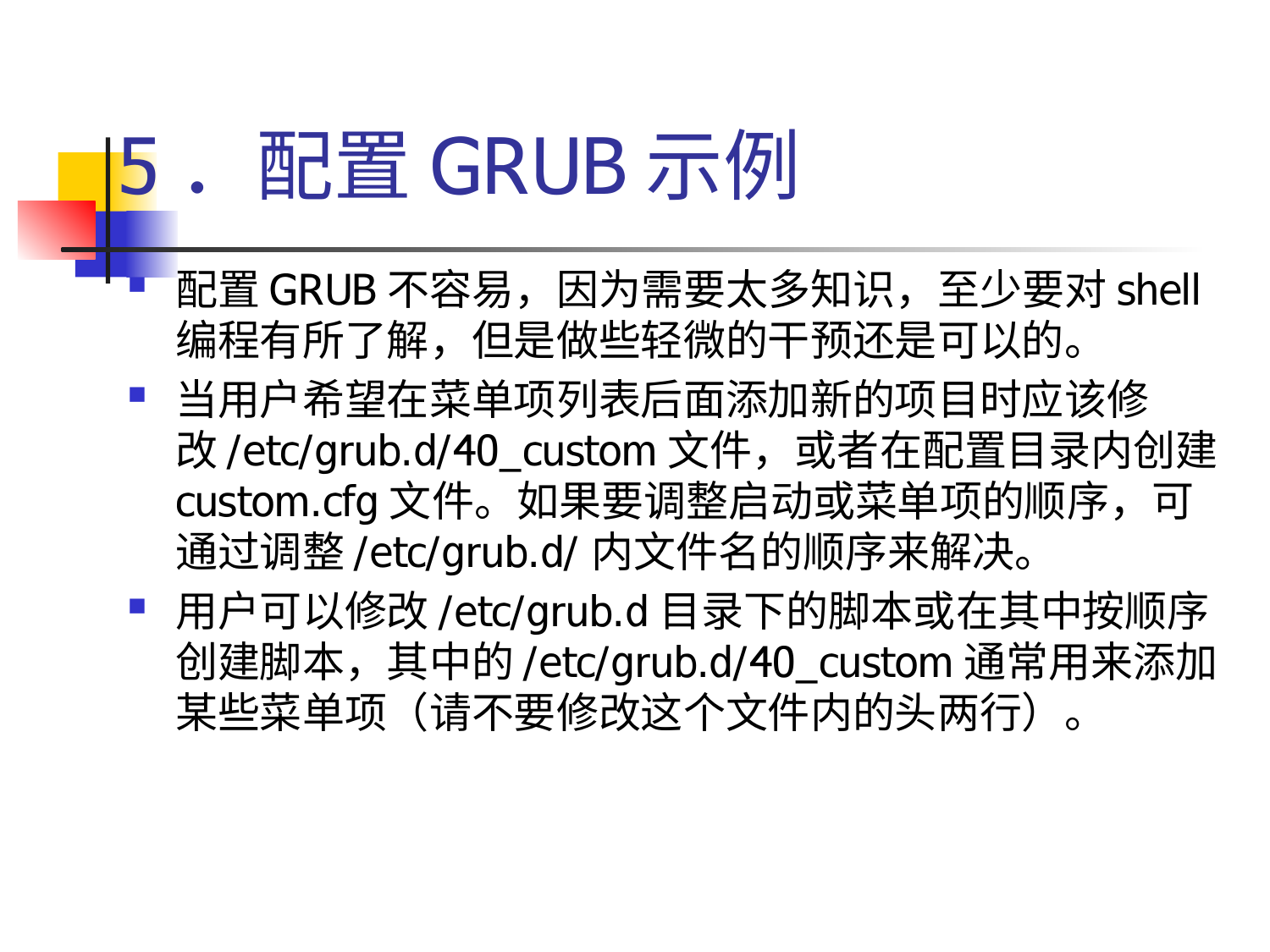

# 5．配置GRUB示例
配置GRUB不容易，因为需要太多知识，至少要对shell编程有所了解，但是做些轻微的干预还是可以的。
当用户希望在菜单项列表后面添加新的项目时应该修改/etc/grub.d/40_custom文件，或者在配置目录内创建custom.cfg文件。如果要调整启动或菜单项的顺序，可通过调整/etc/grub.d/内文件名的顺序来解决。
用户可以修改/etc/grub.d目录下的脚本或在其中按顺序创建脚本，其中的/etc/grub.d/40_custom通常用来添加某些菜单项（请不要修改这个文件内的头两行）。